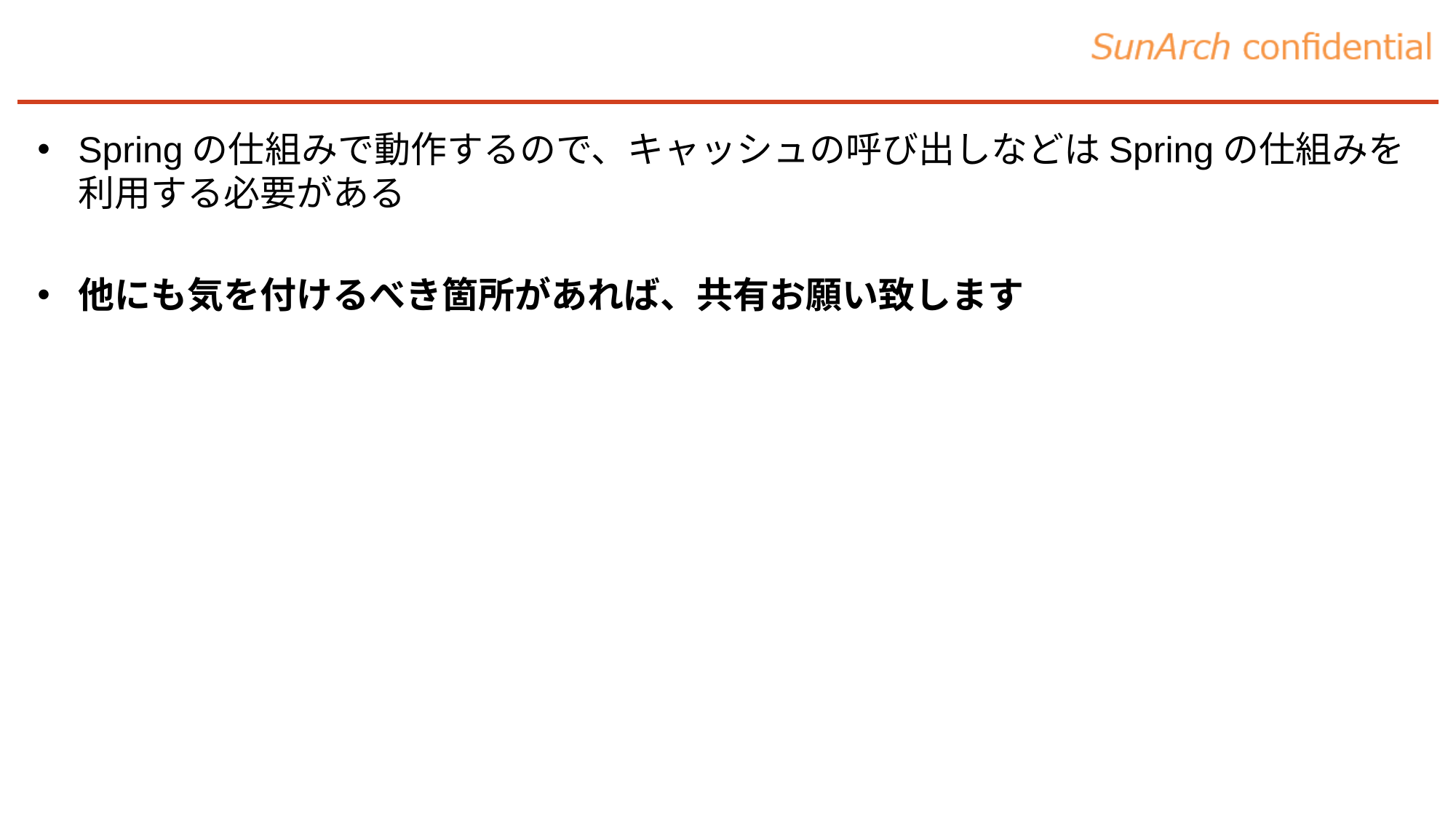

Springの仕組みで動作するので、キャッシュの呼び出しなどはSpringの仕組みを利用する必要がある

他にも気を付けるべき箇所があれば、共有お願い致します